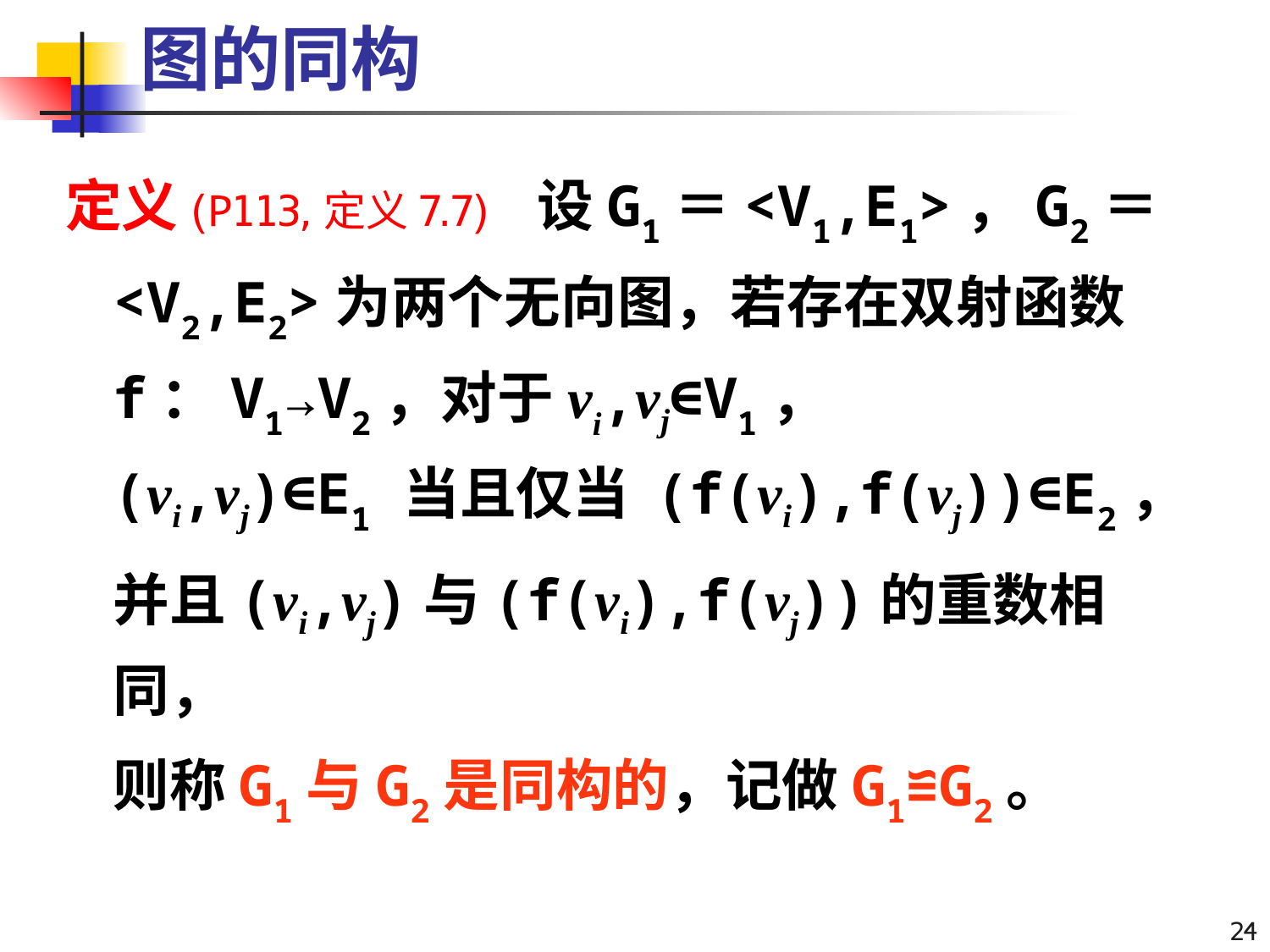

# 图的同构
定义(P113,定义7.7) 设G1＝<V1,E1>，G2＝<V2,E2>为两个无向图，若存在双射函数f：V1→V2，对于vi,vj∈V1，
(vi,vj)∈E1 当且仅当 (f(vi),f(vj))∈E2，
	并且(vi,vj)与(f(vi),f(vj))的重数相同，
	则称G1与G2是同构的，记做G1≌G2。
24